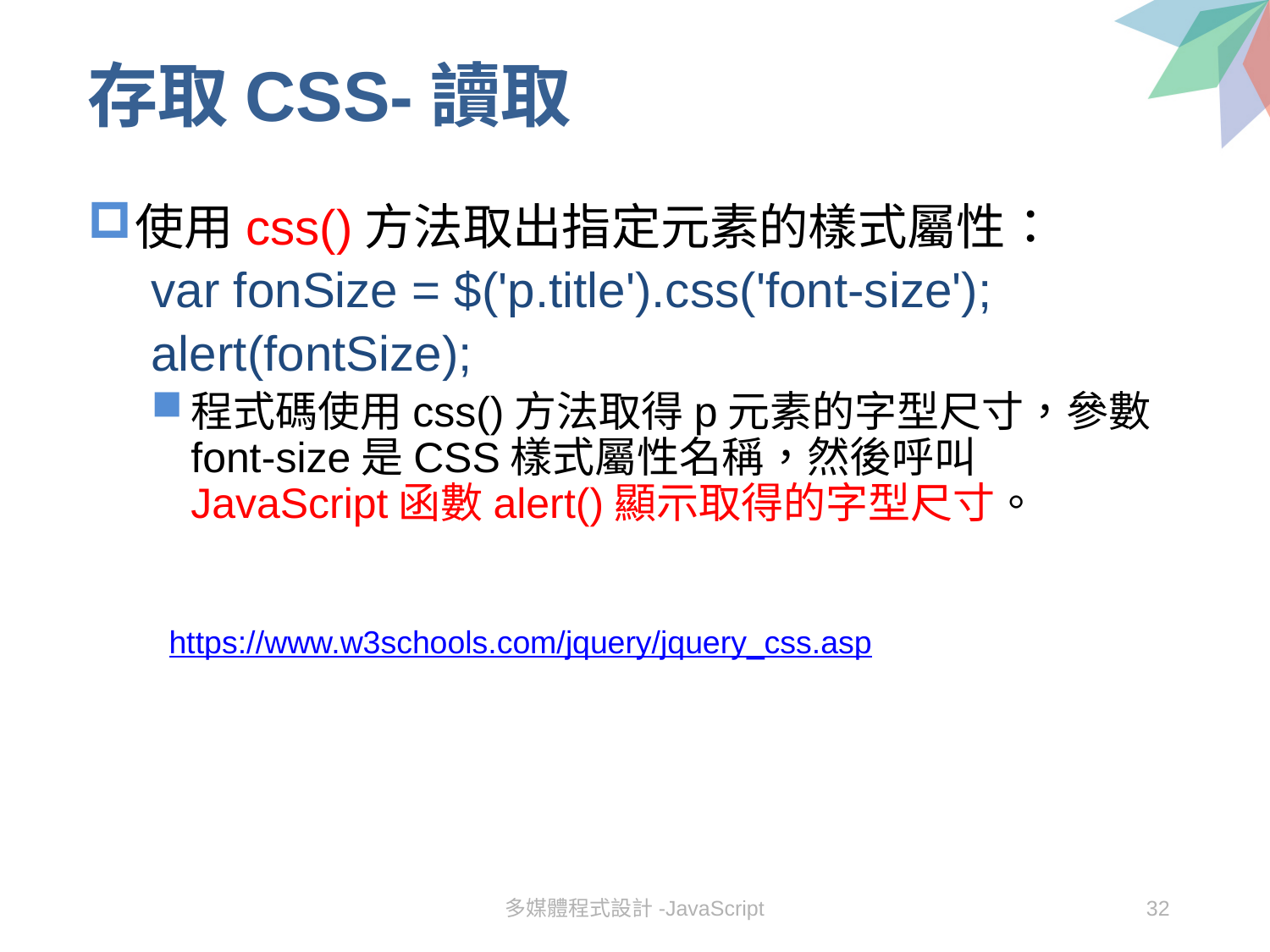

# 存取CSS-讀取
使用css()方法取出指定元素的樣式屬性：
var fonSize = $('p.title').css('font-size');
alert(fontSize);
程式碼使用css()方法取得p元素的字型尺寸，參數font-size是CSS樣式屬性名稱，然後呼叫JavaScript函數alert()顯示取得的字型尺寸。
https://www.w3schools.com/jquery/jquery_css.asp

多媒體程式設計-JavaScript
32